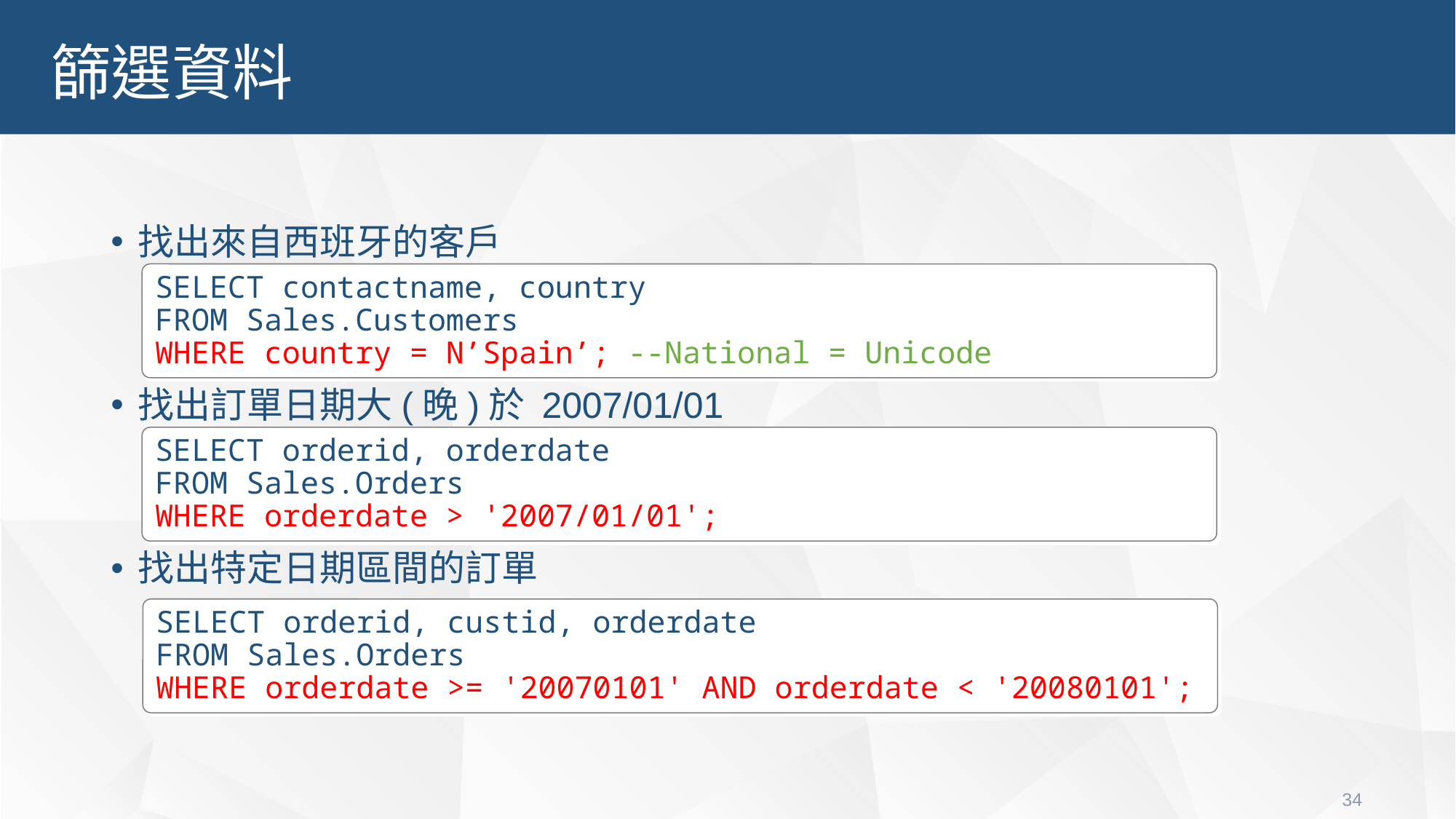

篩選資料
找出來自西班牙的客戶

找出訂單日期大(晚)於 2007/01/01

找出特定日期區間的訂單

SELECT contactname, country
FROM Sales.Customers
WHERE country = N’Spain’; --National = Unicode
SELECT orderid, orderdate
FROM Sales.Orders
WHERE orderdate > '2007/01/01';
SELECT orderid, custid, orderdate
FROM Sales.Orders
WHERE orderdate >= '20070101' AND orderdate < '20080101';